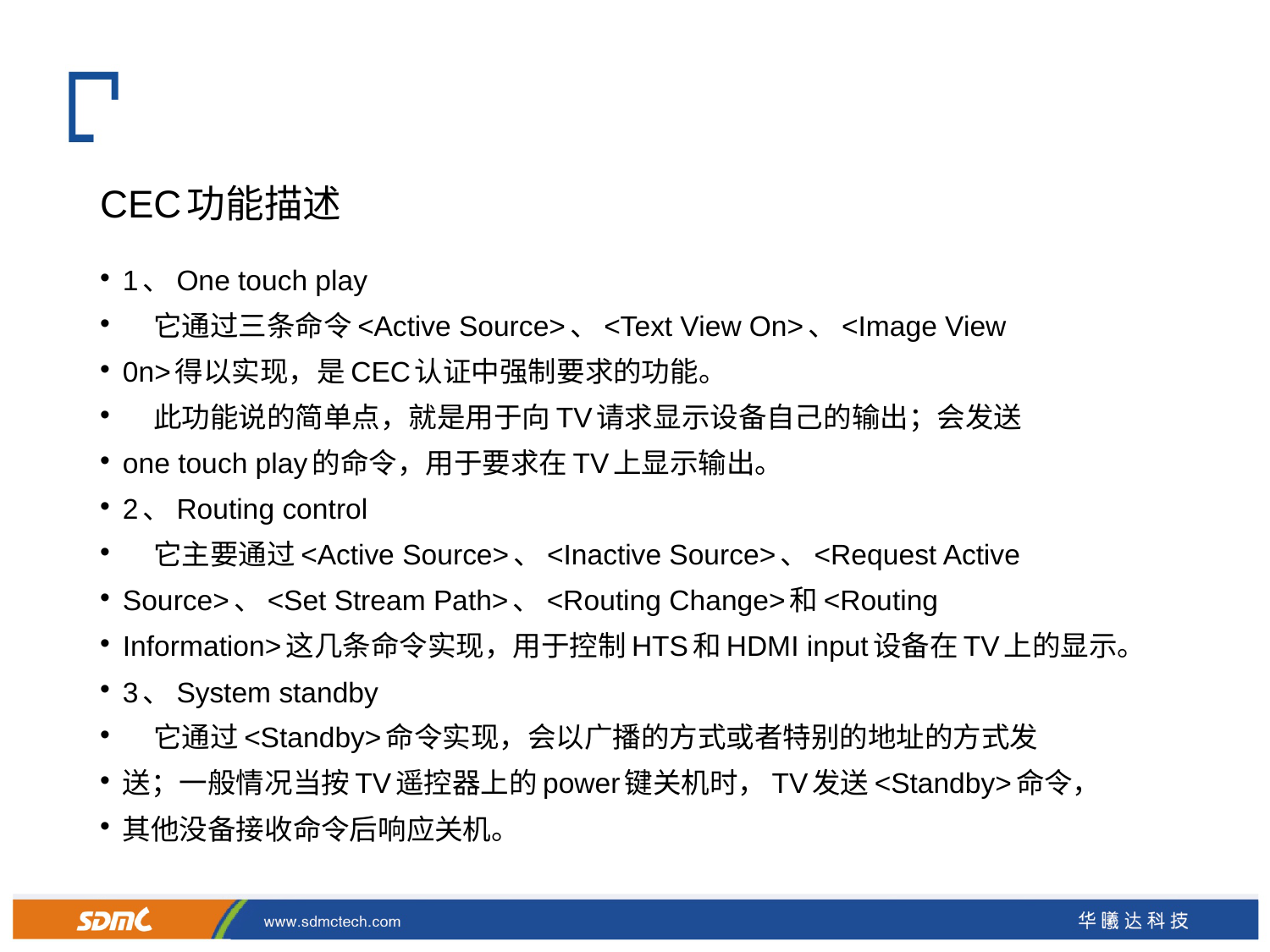

# CEC功能描述
1、One touch play
    它通过三条命令<Active Source>、<Text View On>、<Image View
0n>得以实现，是CEC认证中强制要求的功能。
    此功能说的简单点，就是用于向TV请求显示设备自己的输出；会发送
one touch play的命令，用于要求在TV上显示输出。
2、Routing control
    它主要通过<Active Source>、<Inactive Source>、<Request Active
Source>、<Set Stream Path>、<Routing Change>和<Routing
Information>这几条命令实现，用于控制HTS和HDMI input设备在TV上的显示。
3、System standby
    它通过<Standby>命令实现，会以广播的方式或者特别的地址的方式发
送；一般情况当按TV遥控器上的power键关机时，TV发送<Standby>命令，
其他没备接收命令后响应关机。